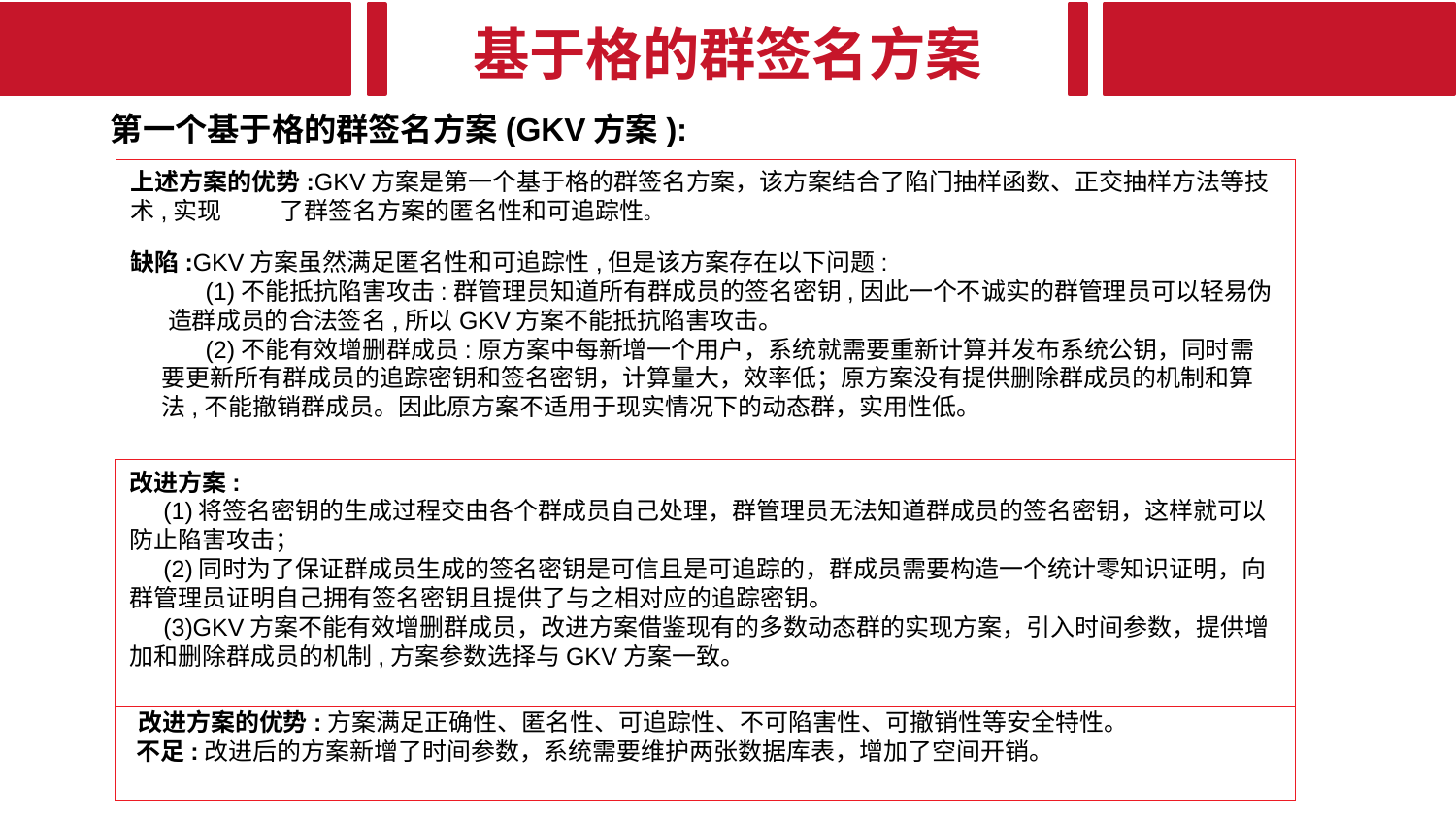

基于格的群签名方案
第一个基于格的群签名方案(GKV方案):
上述方案的优势:GKV方案是第一个基于格的群签名方案，该方案结合了陷门抽样函数、正交抽样方法等技术,实现           了群签名方案的匿名性和可追踪性。

缺陷:GKV方案虽然满足匿名性和可追踪性,但是该方案存在以下问题:
           (1)不能抵抗陷害攻击:群管理员知道所有群成员的签名密钥,因此一个不诚实的群管理员可以轻易伪         造群成员的合法签名,所以GKV方案不能抵抗陷害攻击。
           (2)不能有效增删群成员:原方案中每新增一个用户，系统就需要重新计算并发布系统公钥，同时需        要更新所有群成员的追踪密钥和签名密钥，计算量大，效率低；原方案没有提供删除群成员的机制和算        法,不能撤销群成员。因此原方案不适用于现实情况下的动态群，实用性低。

改进方案:
     (1)将签名密钥的生成过程交由各个群成员自己处理，群管理员无法知道群成员的签名密钥，这样就可以防止陷害攻击；
     (2)同时为了保证群成员生成的签名密钥是可信且是可追踪的，群成员需要构造一个统计零知识证明，向群管理员证明自己拥有签名密钥且提供了与之相对应的追踪密钥。
     (3)GKV方案不能有效增删群成员，改进方案借鉴现有的多数动态群的实现方案，引入时间参数，提供增加和删除群成员的机制,方案参数选择与GKV方案一致。
  改进方案的优势:方案满足正确性、匿名性、可追踪性、不可陷害性、可撤销性等安全特性。
  不足:改进后的方案新增了时间参数，系统需要维护两张数据库表，增加了空间开销。